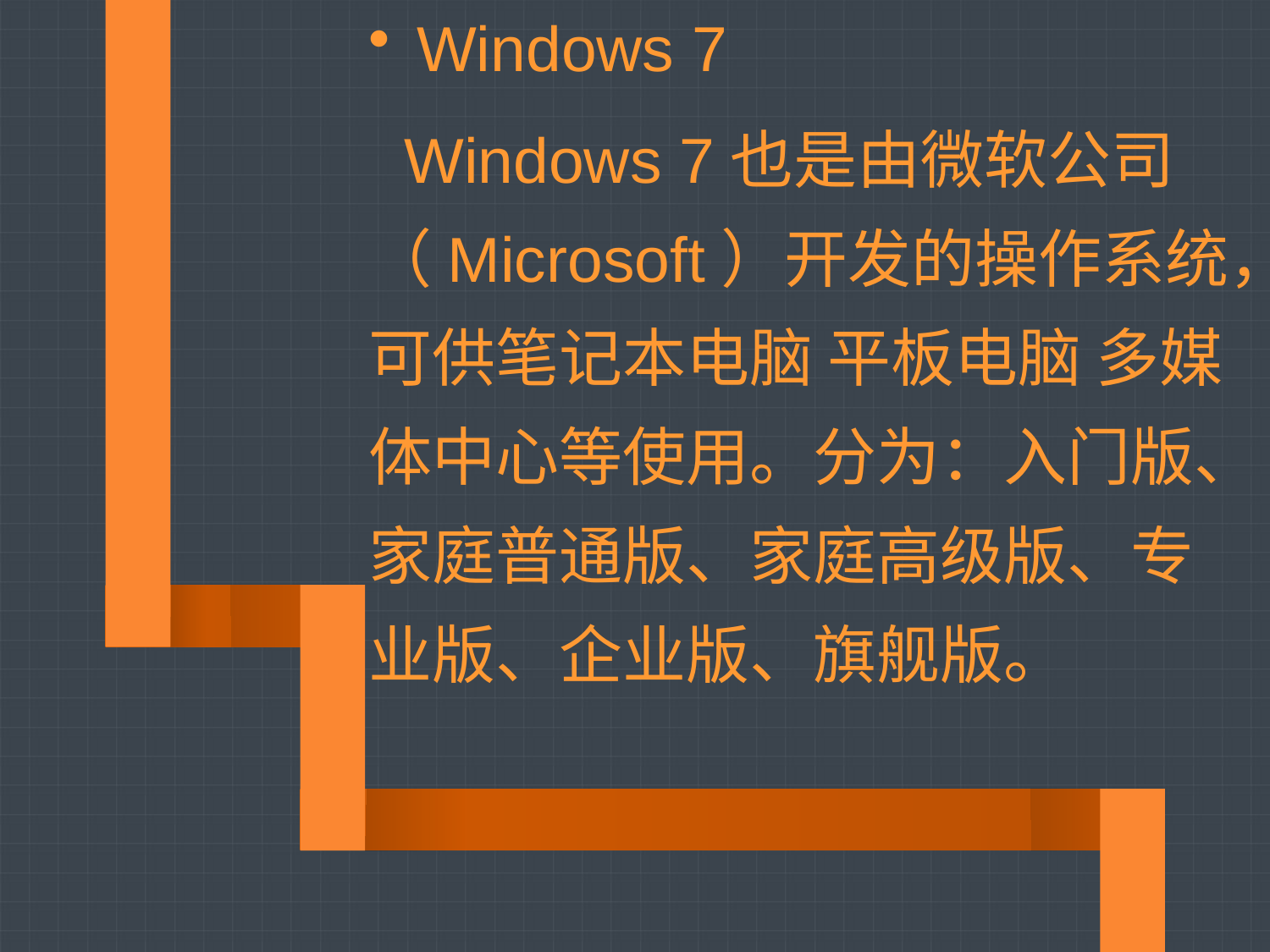

Windows 7
  Windows 7也是由微软公司（Microsoft）开发的操作系统，可供笔记本电脑 平板电脑 多媒体中心等使用。分为：入门版、家庭普通版、家庭高级版、专业版、企业版、旗舰版。